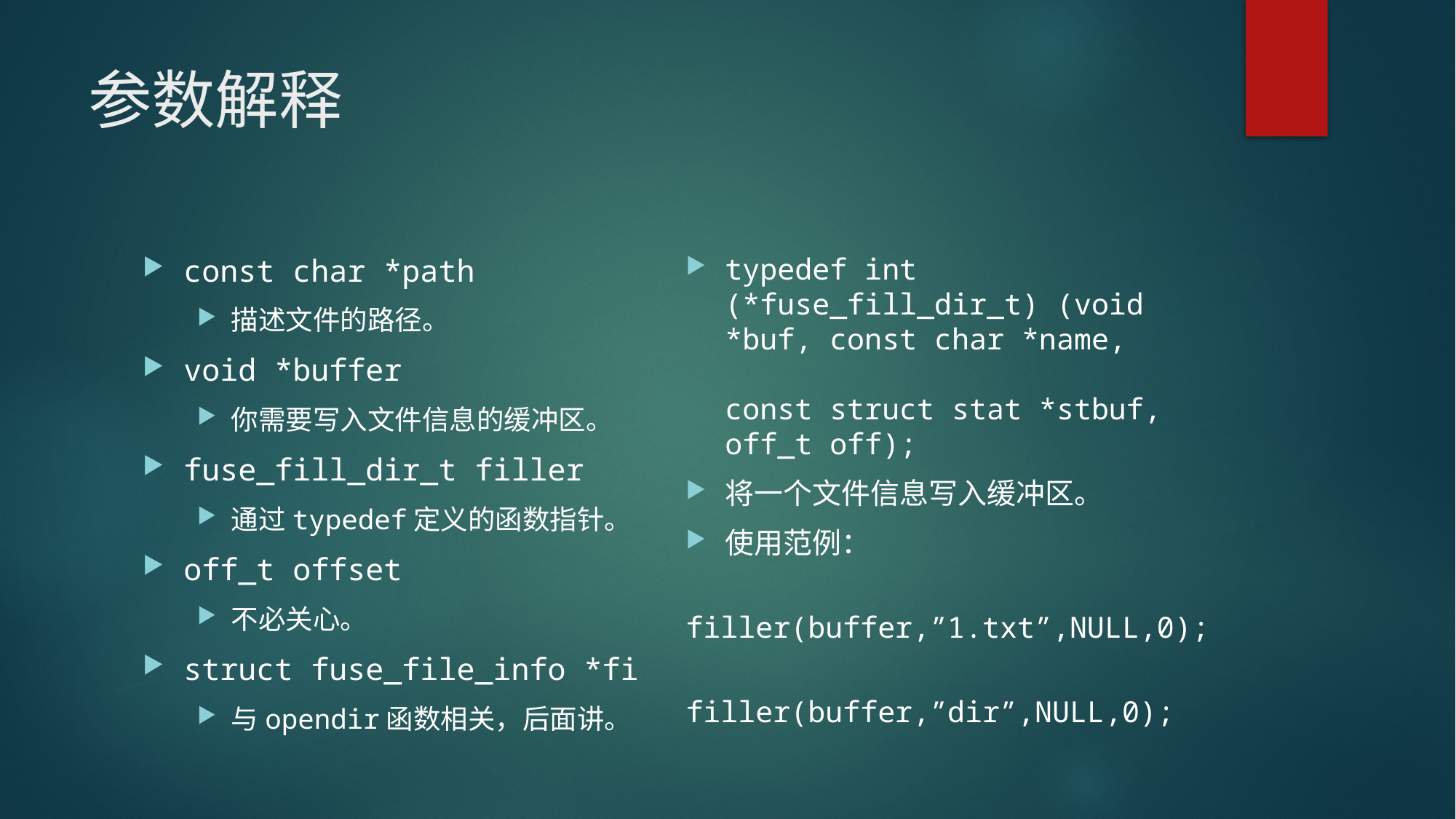

# 参数解释
typedef int (*fuse_fill_dir_t) (void *buf, const char *name,                             const struct stat *stbuf, off_t off);
将一个文件信息写入缓冲区。
使用范例：
	filler(buffer,”1.txt”,NULL,0);
	filler(buffer,”dir”,NULL,0);
const char *path
描述文件的路径。
void *buffer
你需要写入文件信息的缓冲区。
fuse_fill_dir_t filler
通过typedef定义的函数指针。
off_t offset
不必关心。
struct fuse_file_info *fi
与opendir函数相关，后面讲。